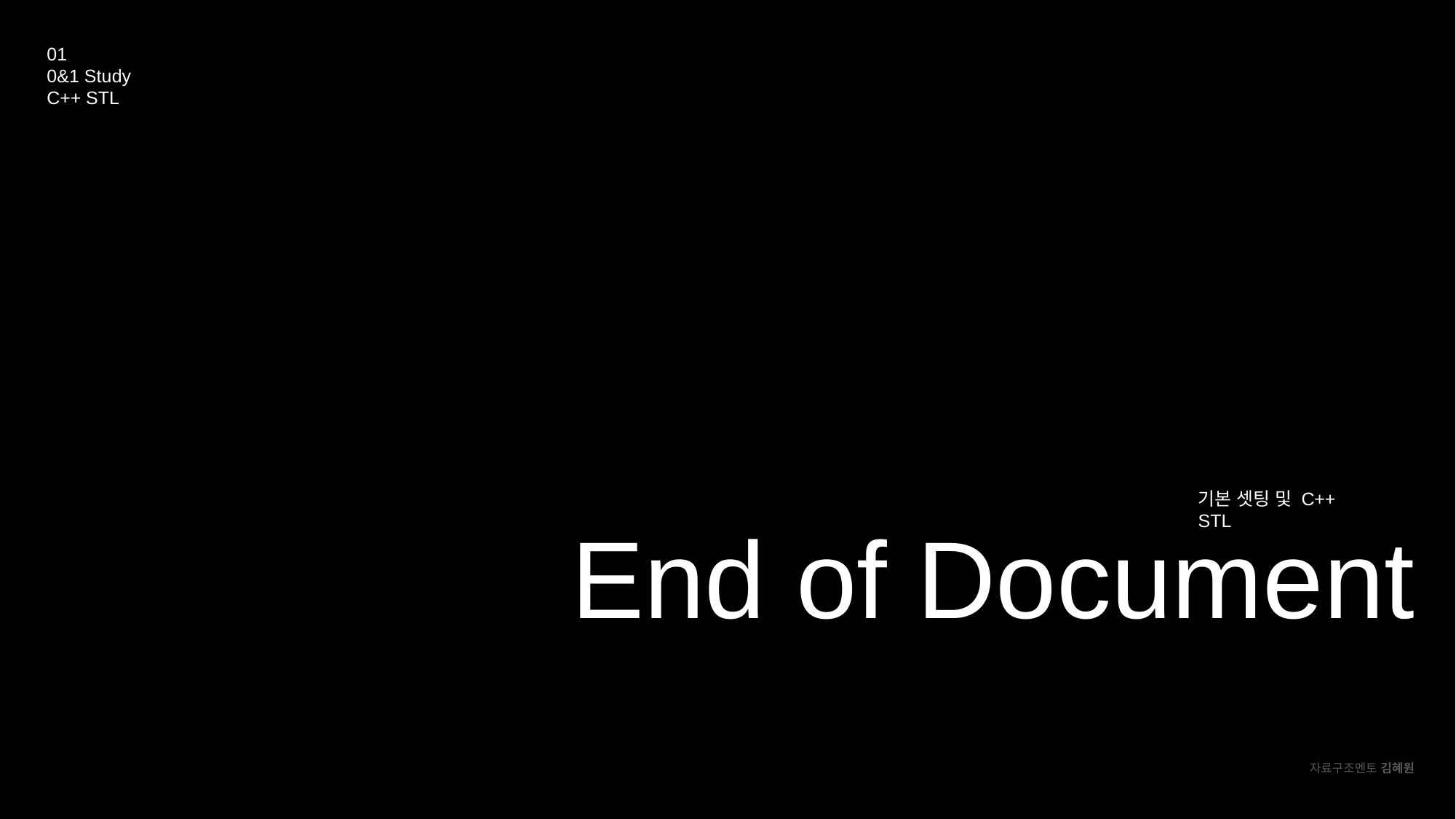

01
0&1 Study
C++ STL
기본 셋팅 및 C++ STL
# End of Document
 자료구조멘토 김혜원